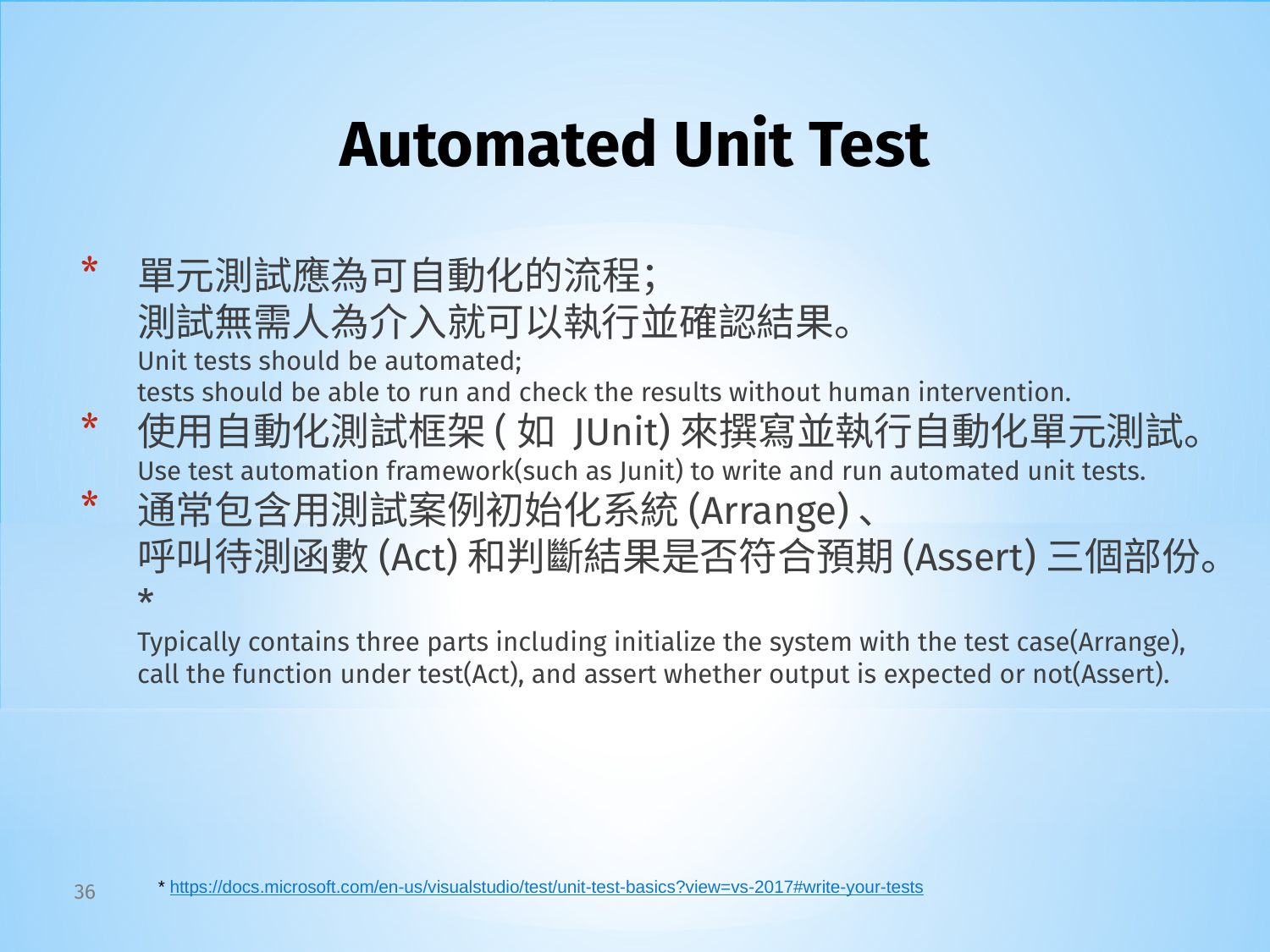

# Automated Unit Test
單元測試應為可自動化的流程；
測試無需人為介入就可以執行並確認結果。
Unit tests should be automated;
tests should be able to run and check the results without human intervention.
使用自動化測試框架(如 JUnit)來撰寫並執行自動化單元測試。
Use test automation framework(such as Junit) to write and run automated unit tests.
通常包含用測試案例初始化系統(Arrange)、
呼叫待測函數(Act)和判斷結果是否符合預期(Assert)三個部份。*
Typically contains three parts including initialize the system with the test case(Arrange),
call the function under test(Act), and assert whether output is expected or not(Assert).
* https://docs.microsoft.com/en-us/visualstudio/test/unit-test-basics?view=vs-2017#write-your-tests
36